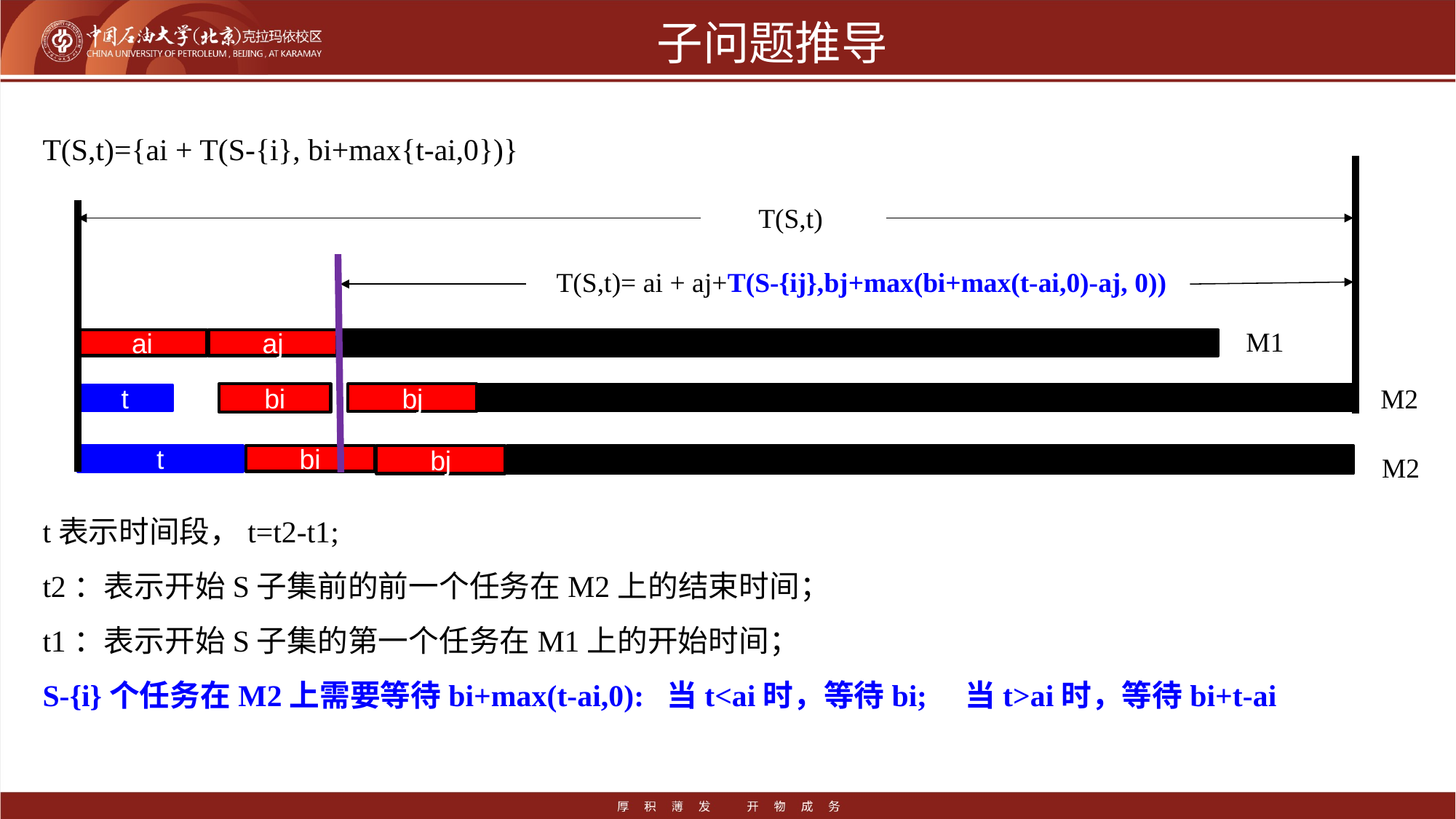

# 子问题推导
T(S,t)={ai + T(S-{i}, bi+max{t-ai,0})}

t表示时间段，t=t2-t1;
t2：表示开始S子集前的前一个任务在M2上的结束时间；
t1：表示开始S子集的第一个任务在M1上的开始时间；
S-{i}个任务在M2上需要等待bi+max(t-ai,0):  当t<ai时，等待bi;    当t>ai时，等待bi+t-ai
T(S,t)
T(S,t)= ai + aj+T(S-{ij},bj+max(bi+max(t-ai,0)-aj, 0))
M1
aj
ai

M2
bi
bj

t
bi
M2
t

bj